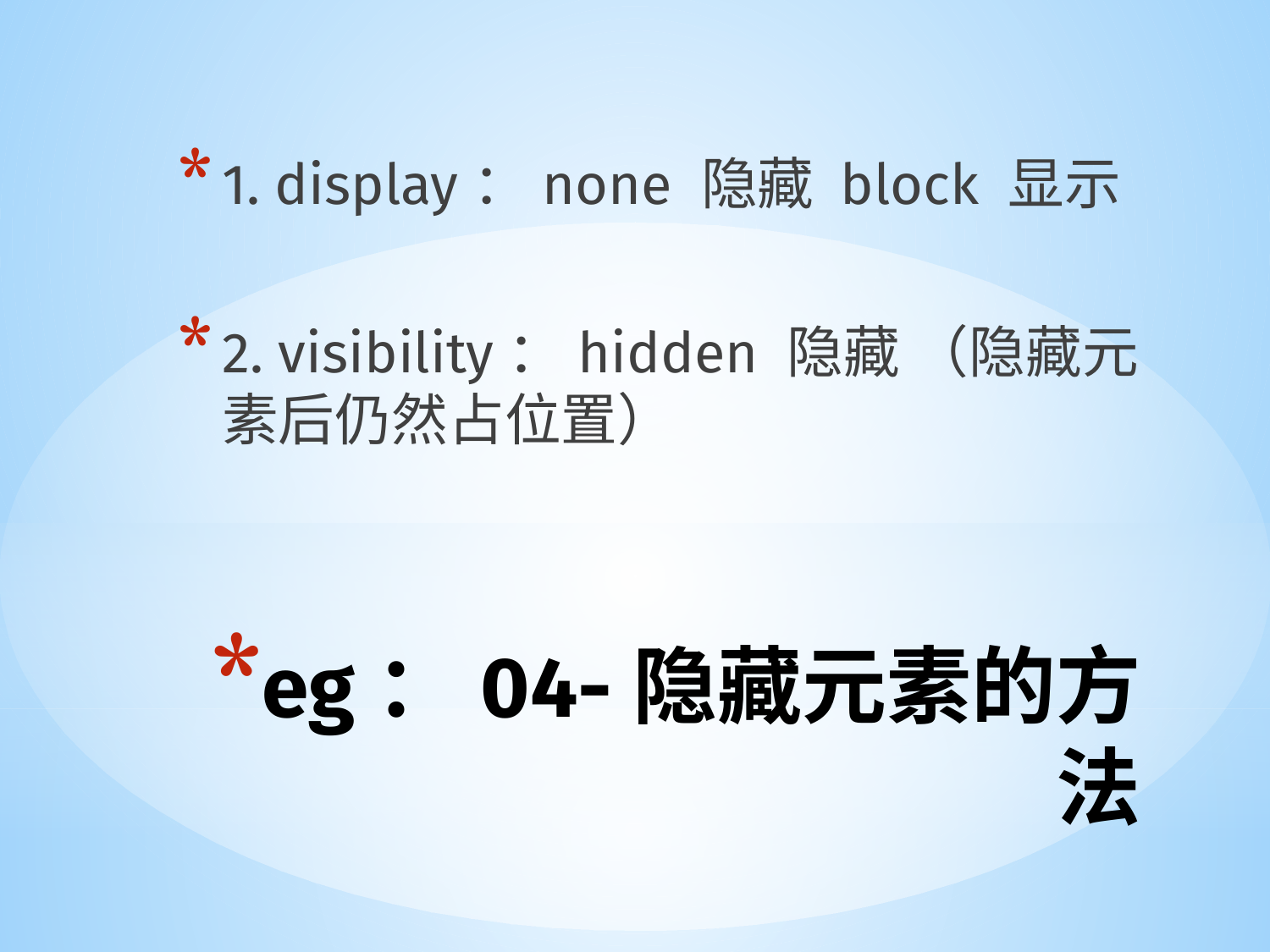

1. display：none 隐藏 block 显示

2. visibility：hidden 隐藏 （隐藏元素后仍然占位置）
# eg：04-隐藏元素的方法